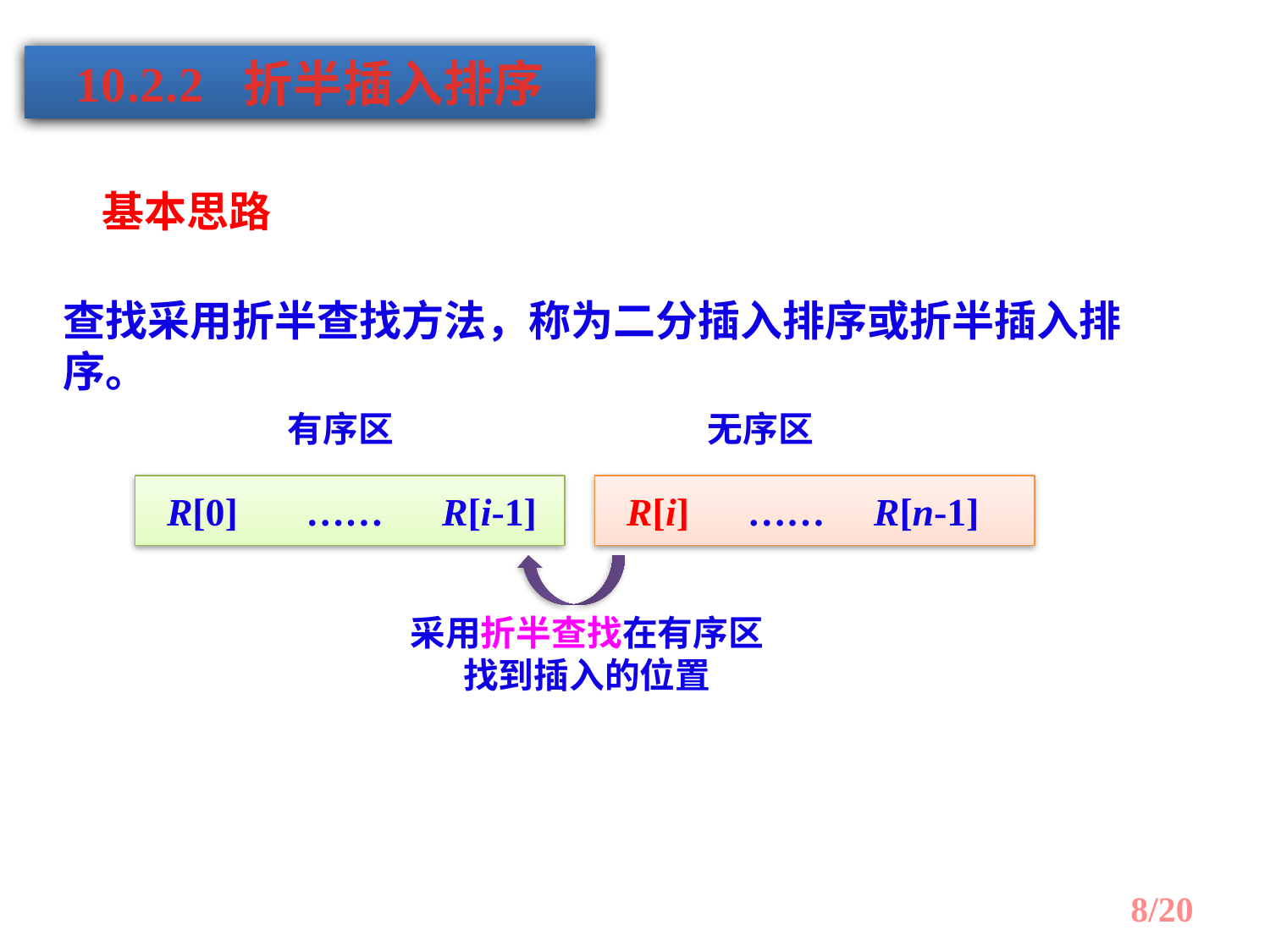

10.2.2  折半插入排序
基本思路
查找采用折半查找方法，称为二分插入排序或折半插入排序。
有序区
无序区
  R[0]       ……      R[i-1]
  R[i]      ……     R[n-1]

采用折半查找在有序区找到插入的位置
8/20